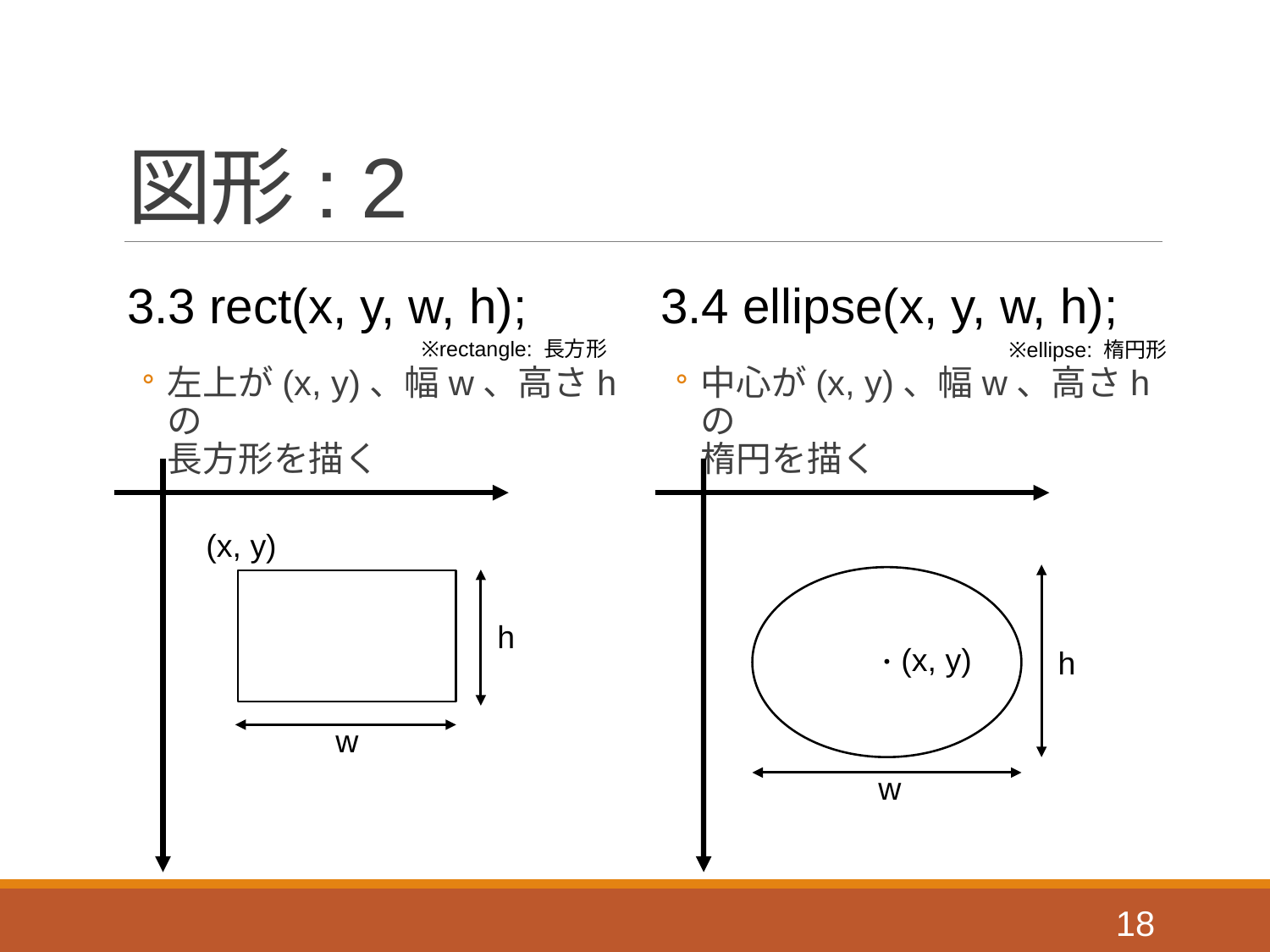

# 図形: 2
3.3 rect(x, y, w, h);
3.4 ellipse(x, y, w, h);
※rectangle: 長方形
※ellipse: 楕円形
左上が(x, y)、幅w、高さhの
長方形を描く
中心が(x, y)、幅w、高さhの
楕円を描く
(x, y)

h
(x, y)
h

w
w
18